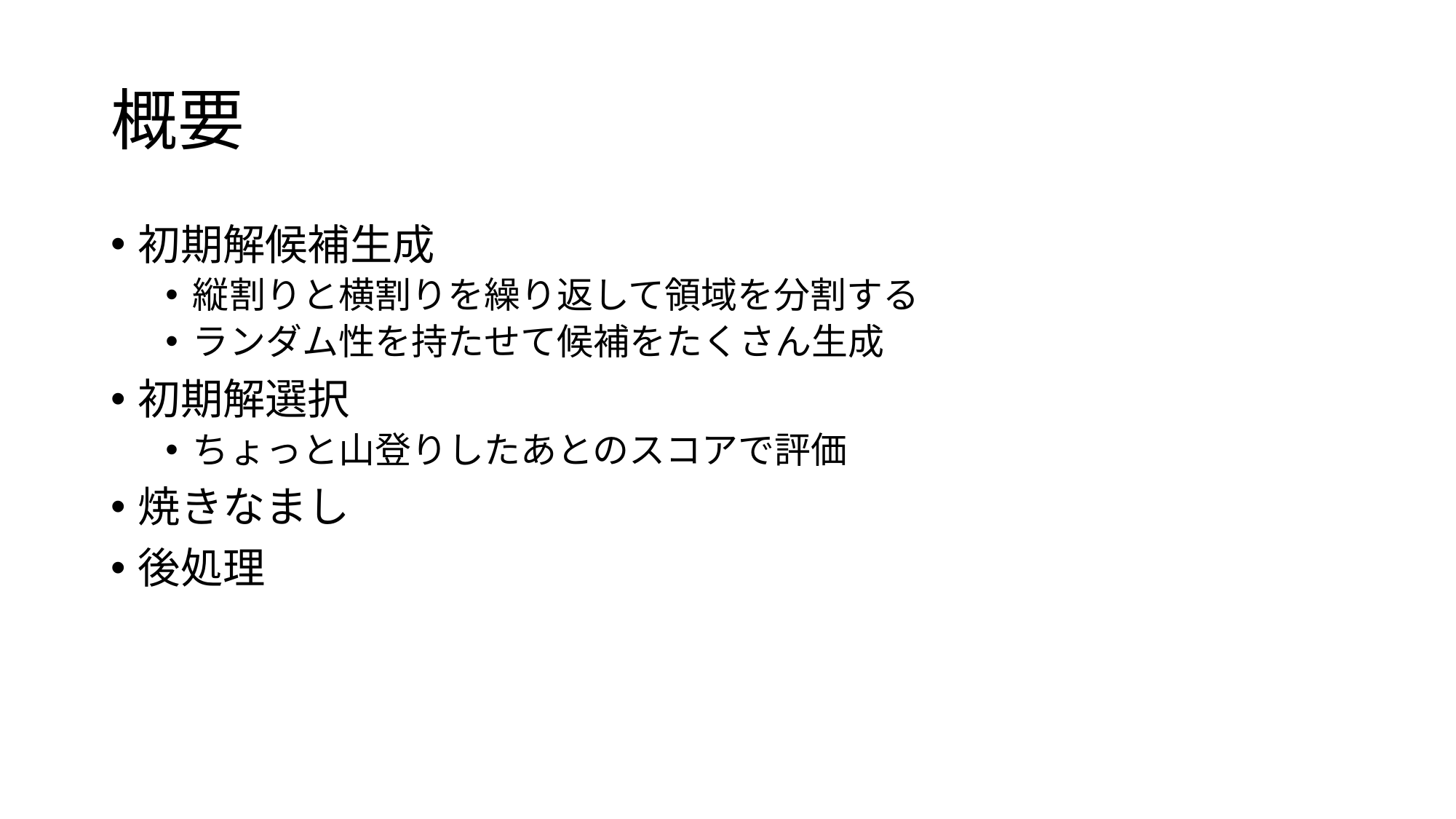

# 概要
初期解候補生成
縦割りと横割りを繰り返して領域を分割する
ランダム性を持たせて候補をたくさん生成
初期解選択
ちょっと山登りしたあとのスコアで評価
焼きなまし
後処理